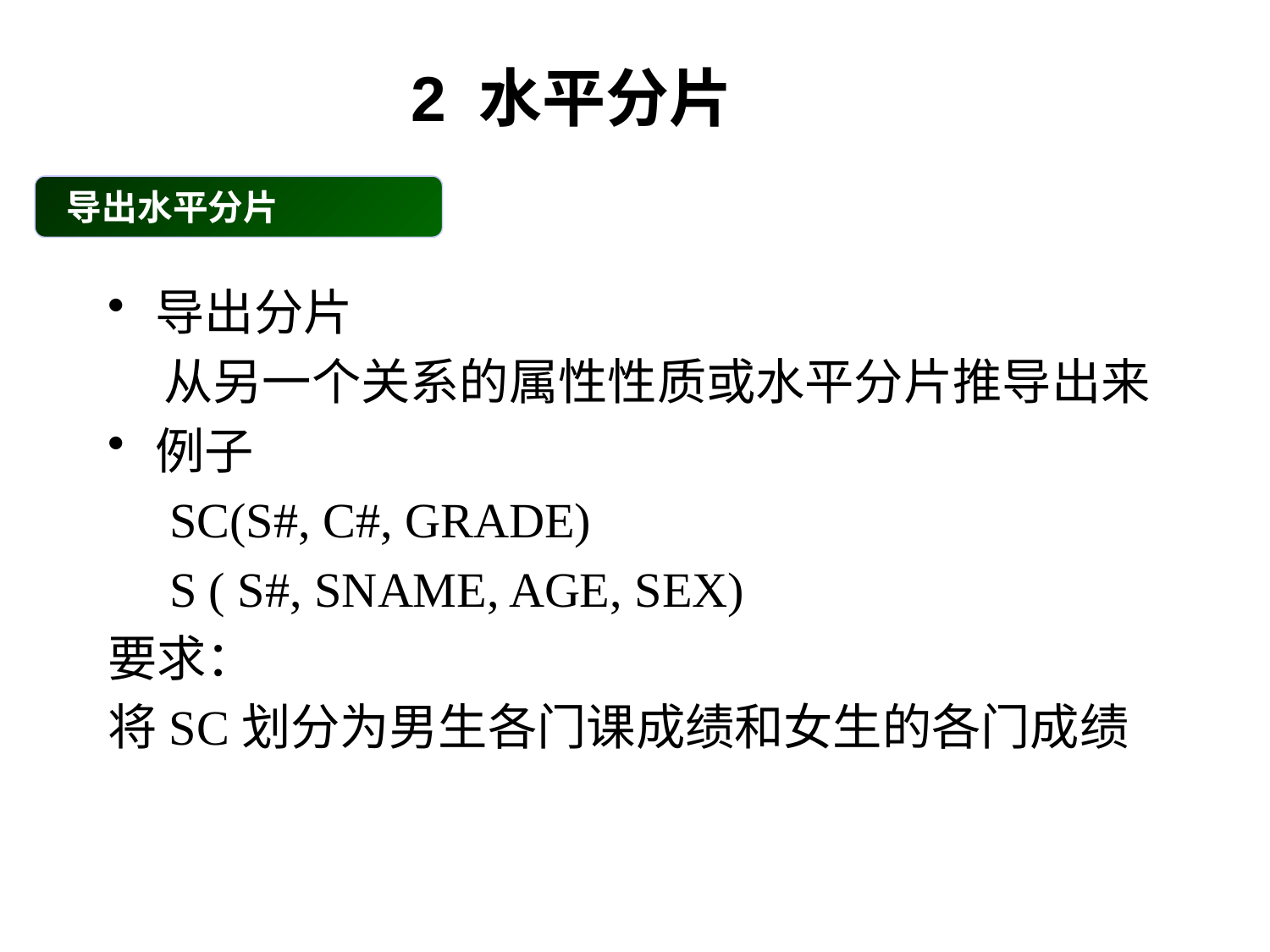

2 水平分片

 导出水平分片
导出分片
    从另一个关系的属性性质或水平分片推导出来
例子
     SC(S#, C#, GRADE)
     S ( S#, SNAME, AGE, SEX)
要求：
将SC划分为男生各门课成绩和女生的各门成绩